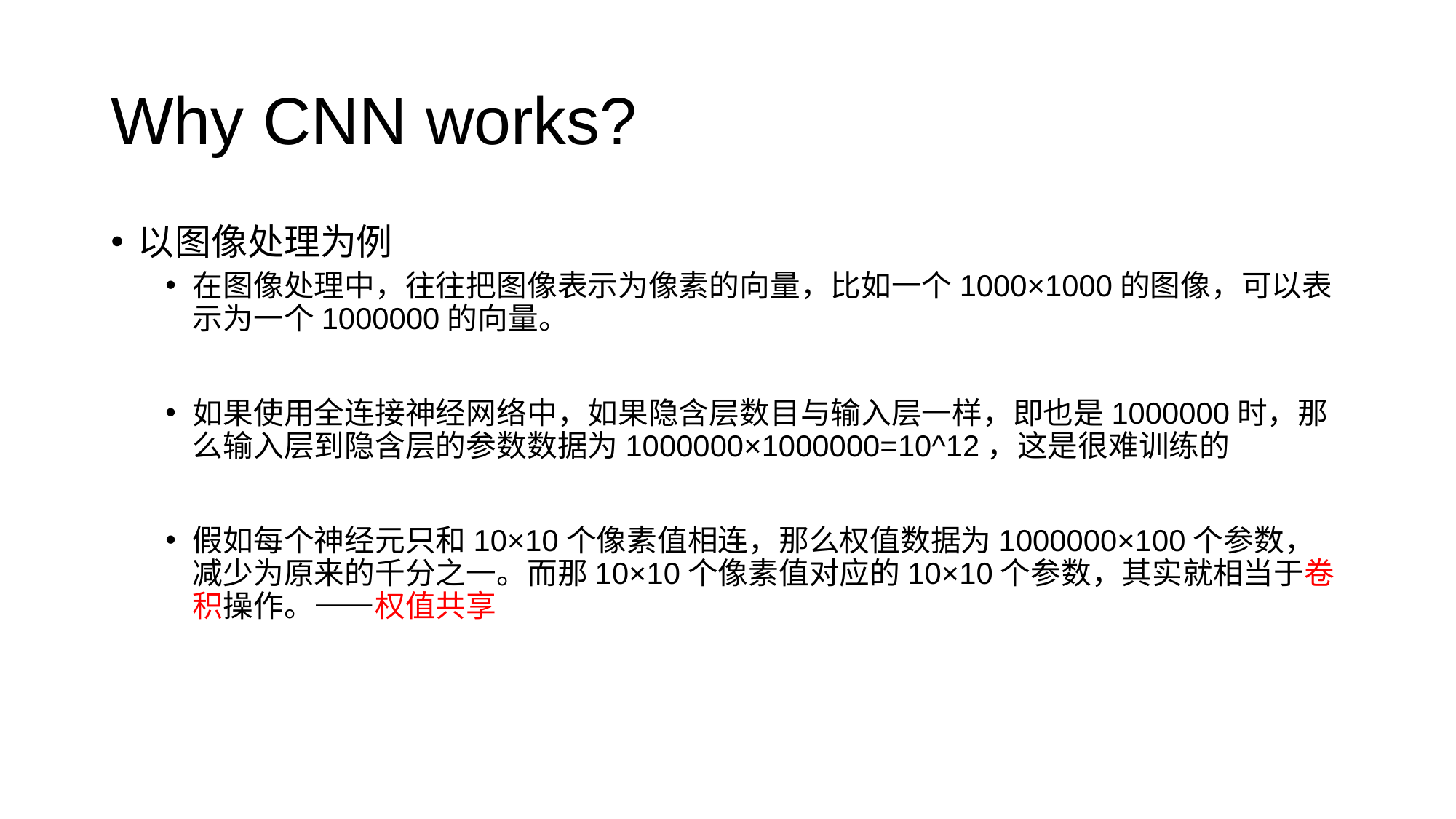

# Why CNN works?
以图像处理为例
在图像处理中，往往把图像表示为像素的向量，比如一个1000×1000的图像，可以表示为一个1000000的向量。

如果使用全连接神经网络中，如果隐含层数目与输入层一样，即也是1000000时，那么输入层到隐含层的参数数据为1000000×1000000=10^12，这是很难训练的

假如每个神经元只和10×10个像素值相连，那么权值数据为1000000×100个参数，减少为原来的千分之一。而那10×10个像素值对应的10×10个参数，其实就相当于卷积操作。——权值共享